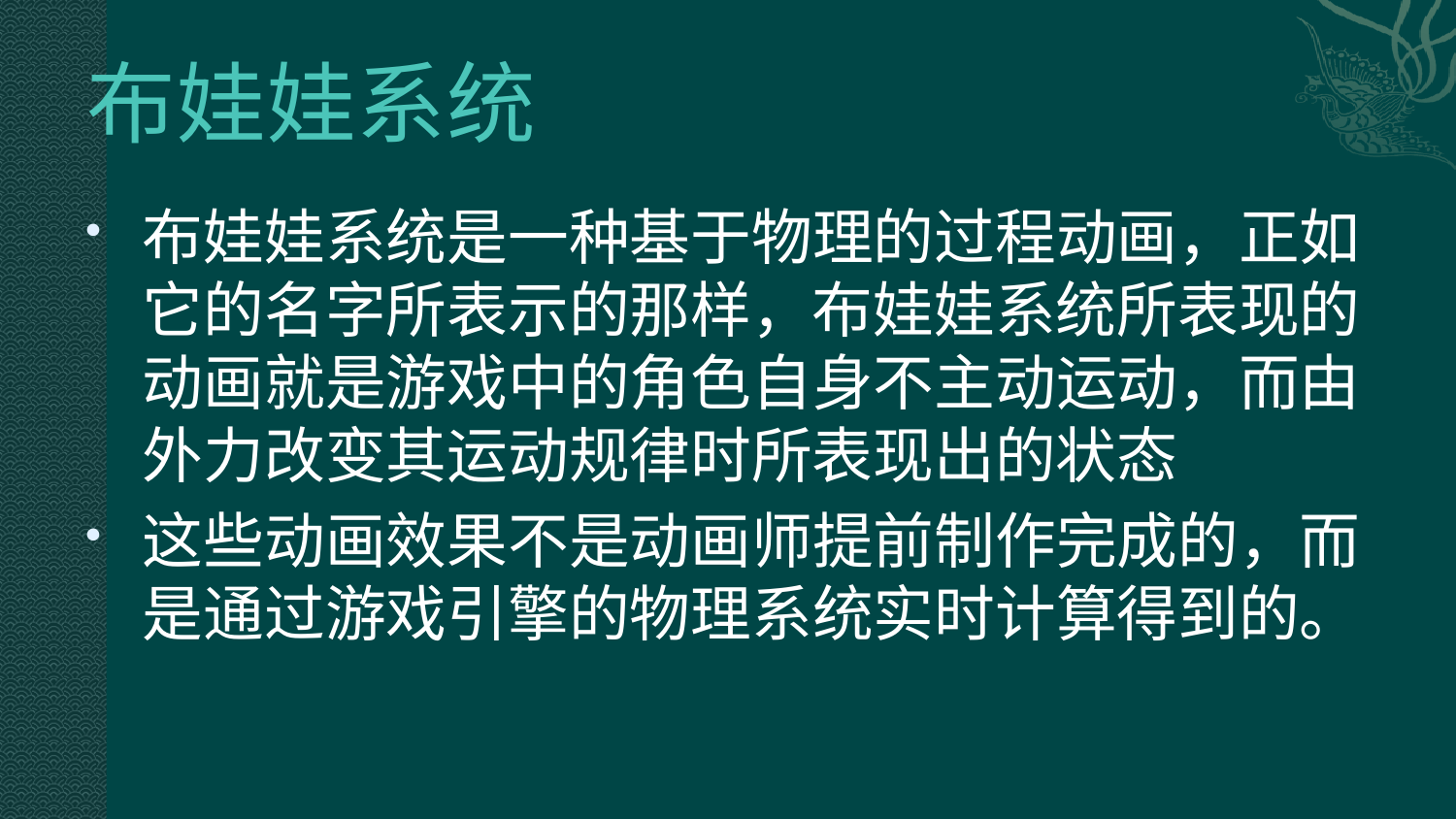

# 布娃娃系统
布娃娃系统是一种基于物理的过程动画，正如它的名字所表示的那样，布娃娃系统所表现的动画就是游戏中的角色自身不主动运动，而由外力改变其运动规律时所表现出的状态
这些动画效果不是动画师提前制作完成的，而是通过游戏引擎的物理系统实时计算得到的。